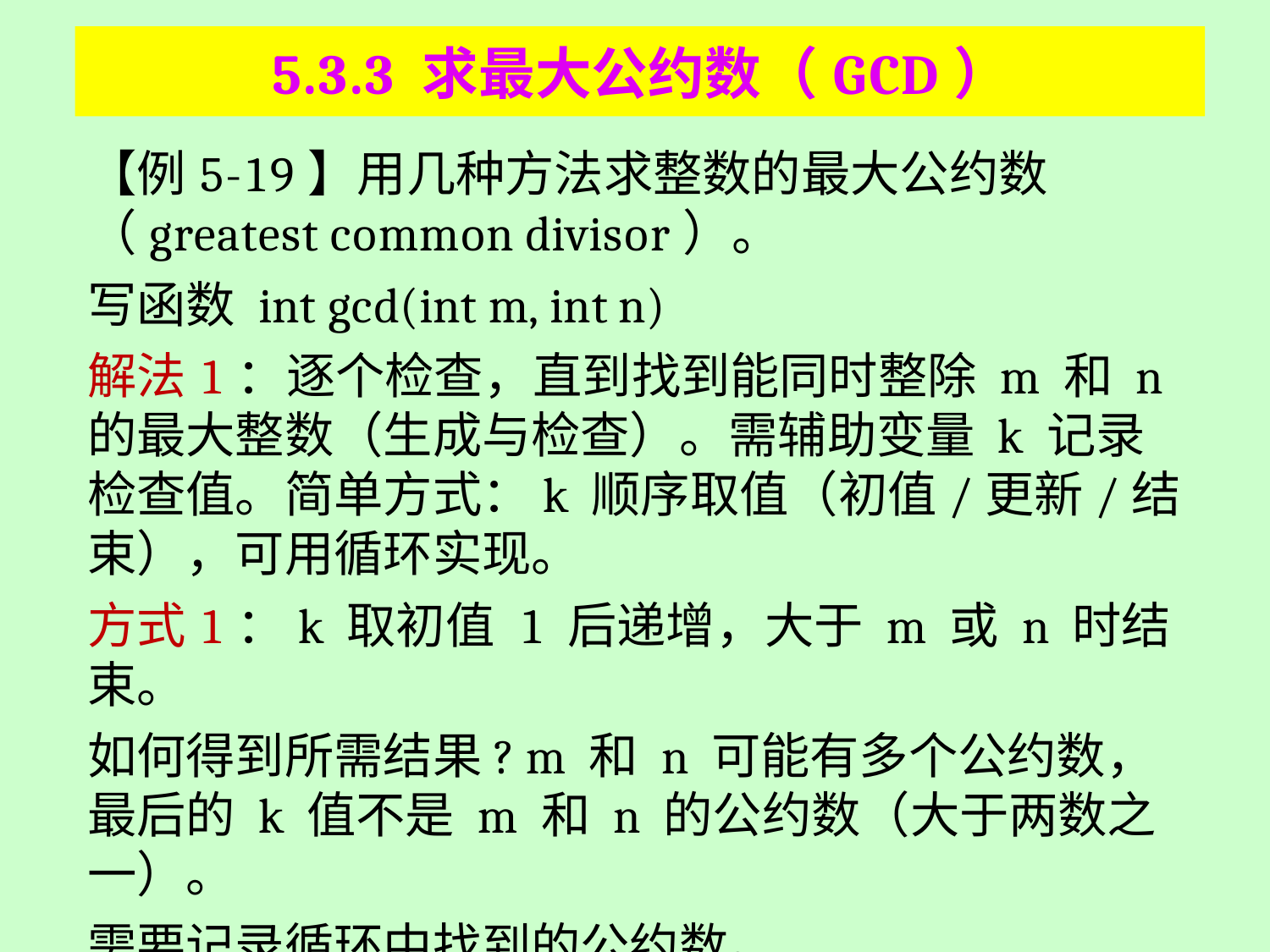

# 5.3.3 求最大公约数（GCD）
【例5-19】用几种方法求整数的最大公约数（greatest common divisor）。
写函数 int gcd(int m, int n)
解法1：逐个检查，直到找到能同时整除 m 和 n 的最大整数（生成与检查）。需辅助变量 k 记录检查值。简单方式：k 顺序取值（初值/更新/结束），可用循环实现。
方式1：k 取初值 1 后递增，大于 m 或 n 时结束。
如何得到所需结果? m 和 n 可能有多个公约数，最后的 k 值不是 m 和 n 的公约数（大于两数之一）。
需要记录循环中找到的公约数。
100